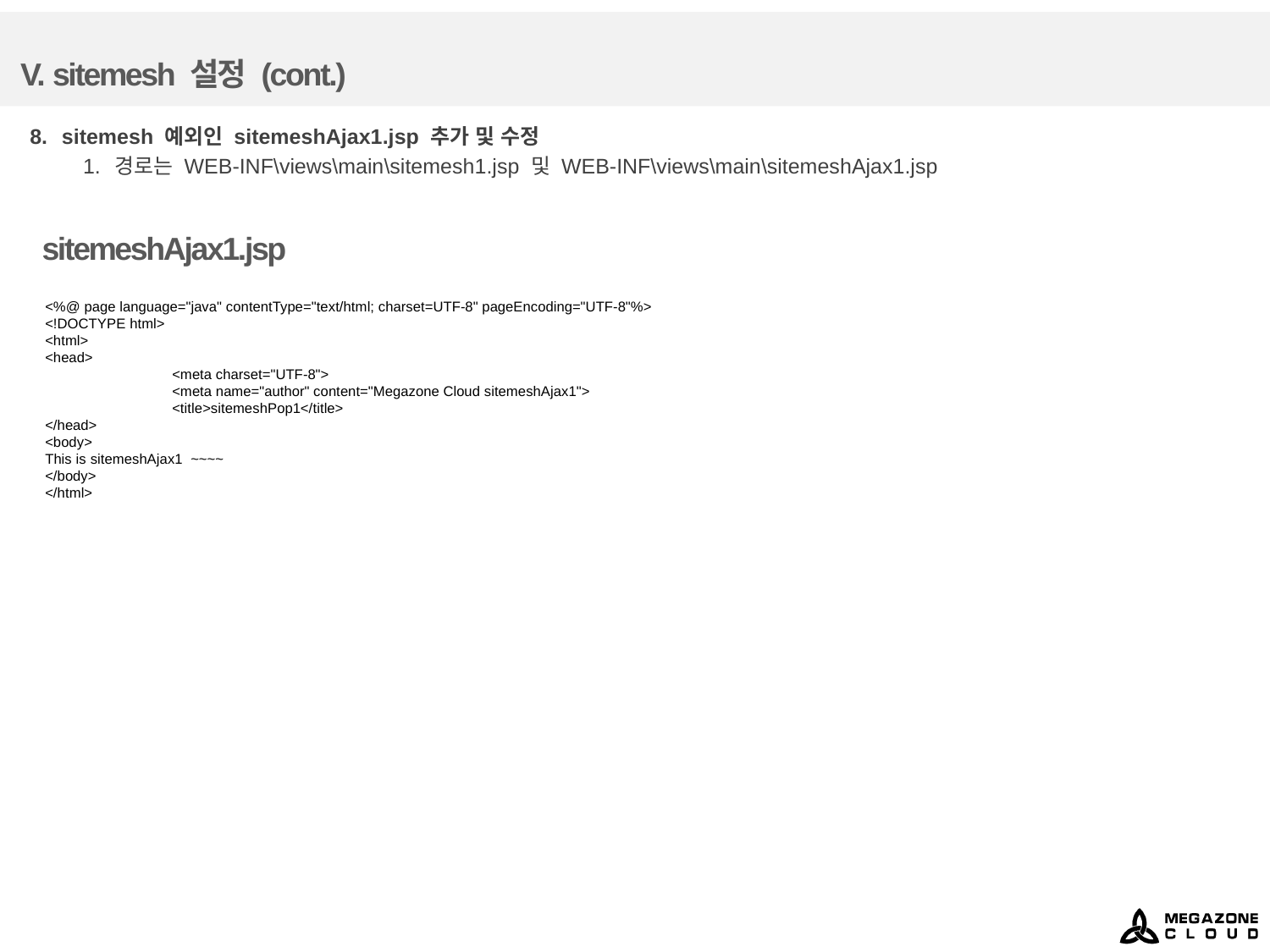

# V. sitemesh 설정 (cont.)
sitemesh 예외인 sitemeshAjax1.jsp 추가 및 수정
경로는 WEB-INF\views\main\sitemesh1.jsp 및 WEB-INF\views\main\sitemeshAjax1.jsp
sitemeshAjax1.jsp
<%@ page language="java" contentType="text/html; charset=UTF-8" pageEncoding="UTF-8"%>
<!DOCTYPE html>
<html>
<head>
	<meta charset="UTF-8">
	<meta name="author" content="Megazone Cloud sitemeshAjax1">
	<title>sitemeshPop1</title>
</head>
<body>
This is sitemeshAjax1  ~~~~
</body>
</html>